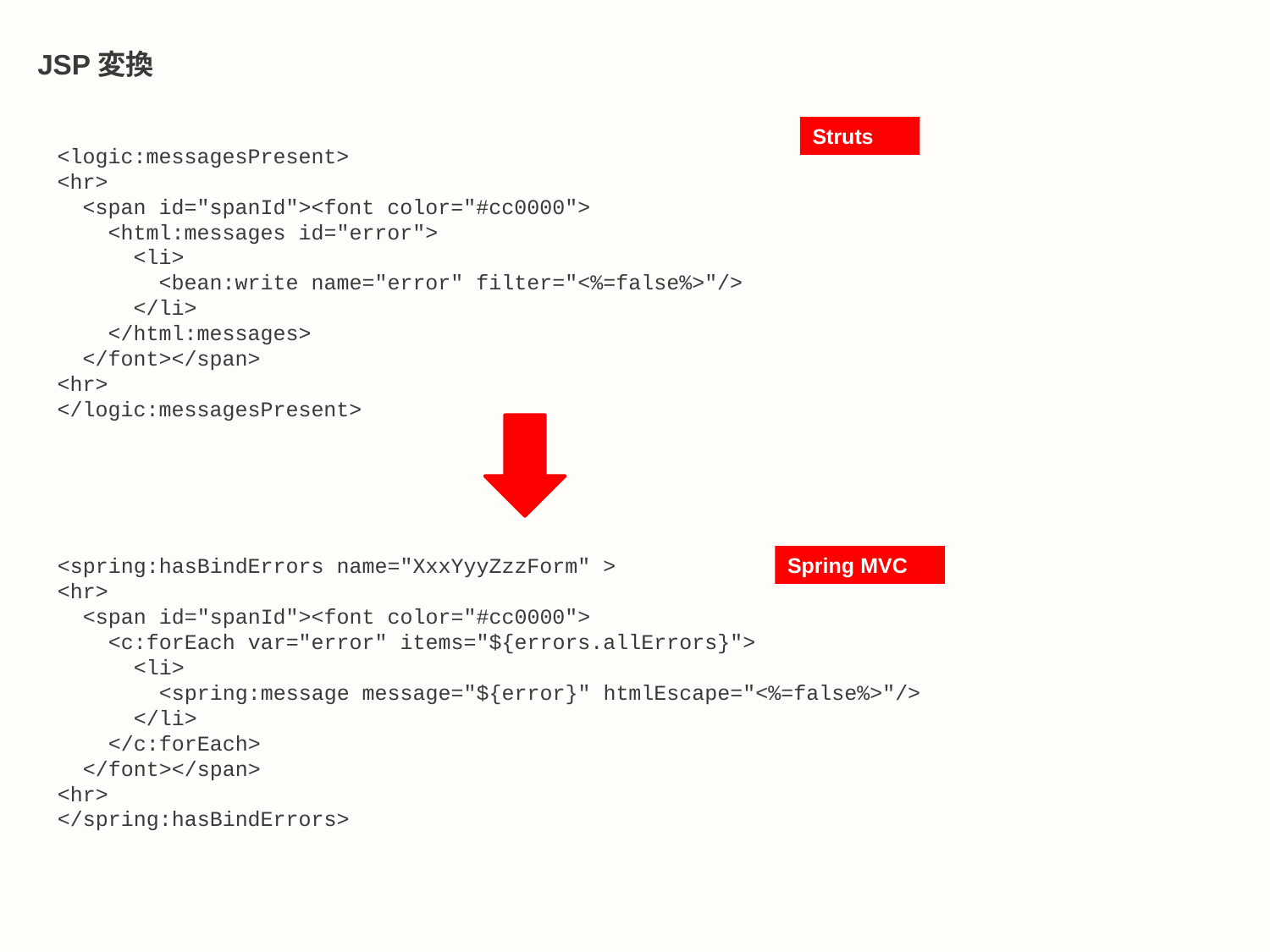

# JSP変換
Struts
<logic:messagesPresent>
<hr>
  <span id="spanId"><font color="#cc0000">
    <html:messages id="error">
      <li>
        <bean:write name="error" filter="<%=false%>"/>
      </li>
    </html:messages>
  </font></span>
<hr>
</logic:messagesPresent>

<spring:hasBindErrors name="XxxYyyZzzForm" >
<hr>
  <span id="spanId"><font color="#cc0000">
    <c:forEach var="error" items="${errors.allErrors}">
      <li>
        <spring:message message="${error}" htmlEscape="<%=false%>"/>
      </li>
    </c:forEach>
  </font></span>
<hr>
</spring:hasBindErrors>
Spring MVC